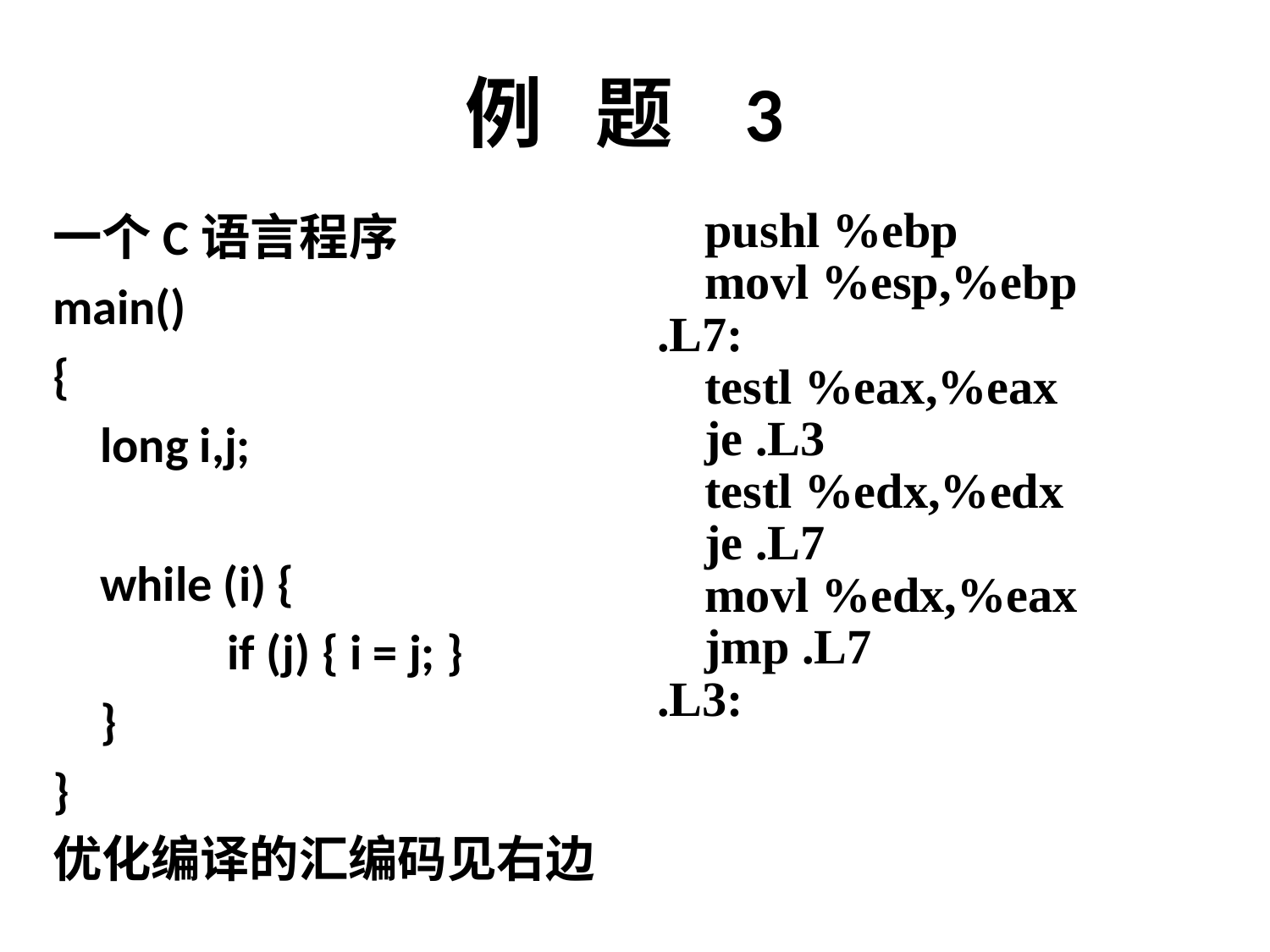

# 例   题   3
一个C语言程序
main()
{
	long i,j;

	while (i) {
		if (j) { i = j; }
	}
}
优化编译的汇编码见右边
	pushl %ebp
	movl %esp,%ebp
.L7:
	testl %eax,%eax
	je .L3
	testl %edx,%edx
	je .L7
	movl %edx,%eax
	jmp .L7
.L3: